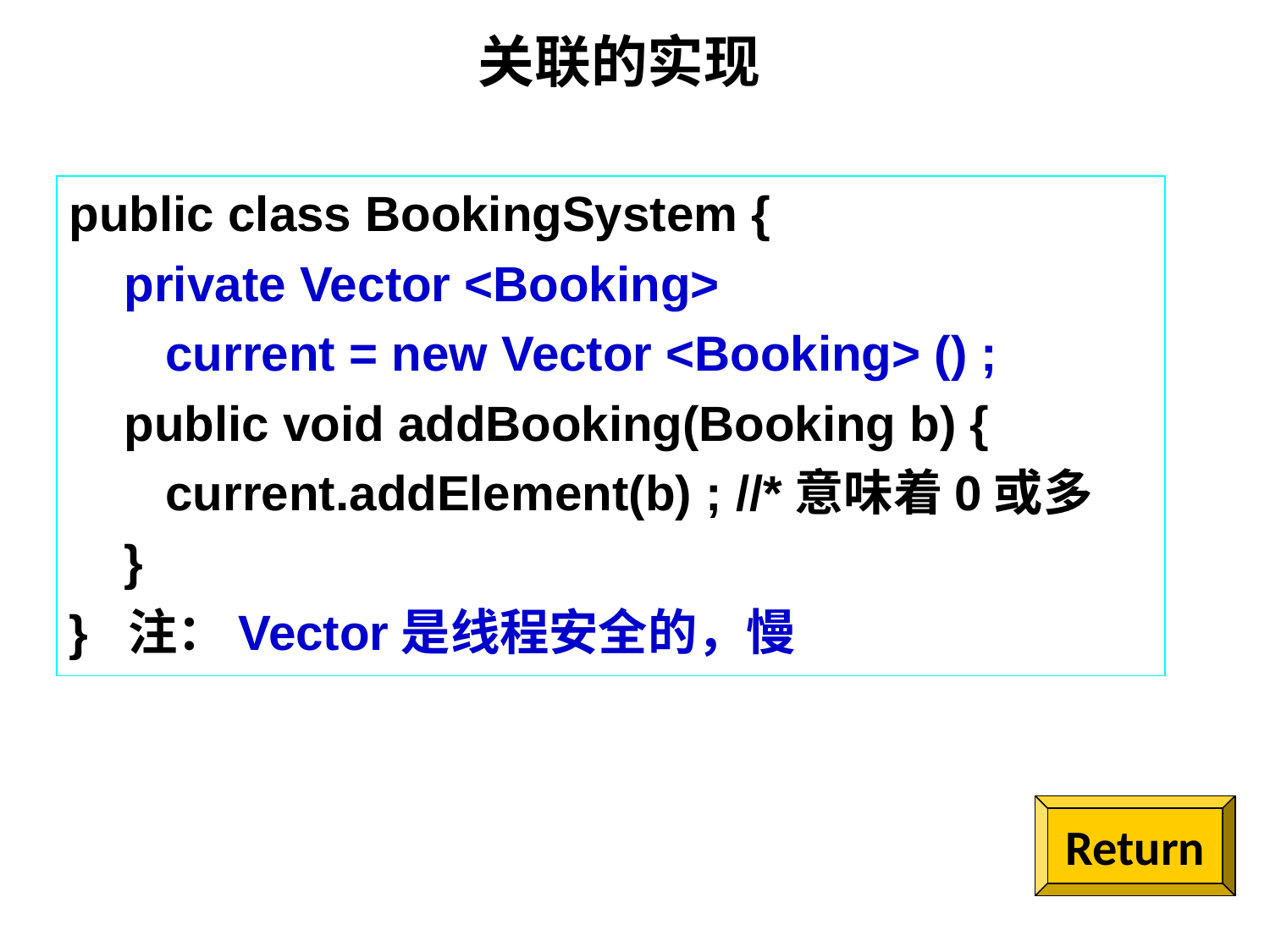

# 关联的实现
public class BookingSystem {
    private Vector <Booking>
       current = new Vector <Booking> () ;
    public void addBooking(Booking b) {
       current.addElement(b) ; //*意味着0或多
    }
}  注：Vector是线程安全的，慢
Return